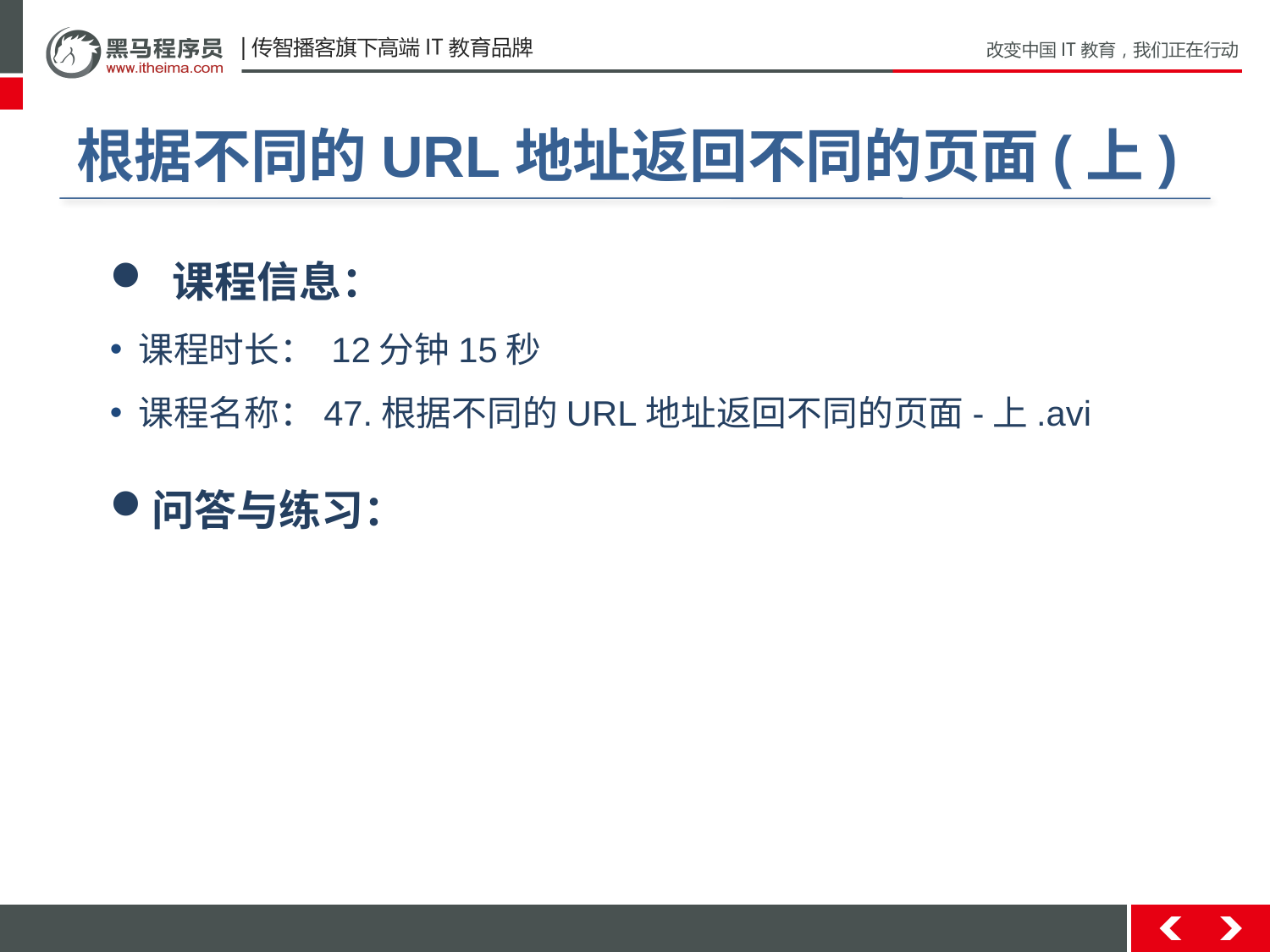

# 根据不同的URL地址返回不同的页面(上)
 课程信息：
 课程时长： 12分钟15秒
 课程名称：47.根据不同的URL地址返回不同的页面-上.avi
问答与练习：